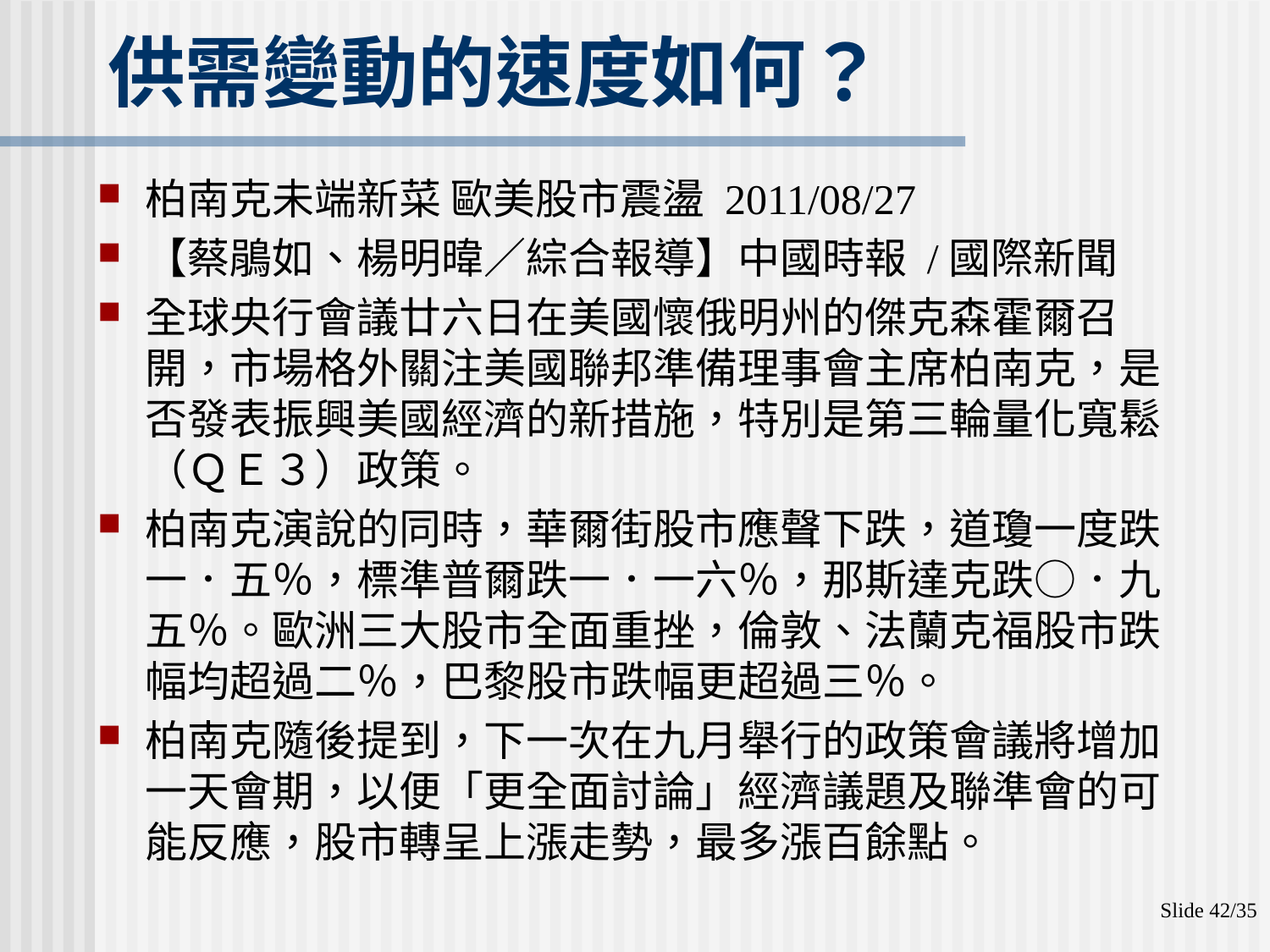

# 供需變動的速度如何？
柏南克未端新菜 歐美股市震盪 2011/08/27
【蔡鵑如、楊明暐／綜合報導】中國時報 /國際新聞
全球央行會議廿六日在美國懷俄明州的傑克森霍爾召開，市場格外關注美國聯邦準備理事會主席柏南克，是否發表振興美國經濟的新措施，特別是第三輪量化寬鬆（ＱＥ３）政策。
柏南克演說的同時，華爾街股市應聲下跌，道瓊一度跌一．五％，標準普爾跌一．一六％，那斯達克跌○．九五％。歐洲三大股市全面重挫，倫敦、法蘭克福股市跌幅均超過二％，巴黎股市跌幅更超過三％。
柏南克隨後提到，下一次在九月舉行的政策會議將增加一天會期，以便「更全面討論」經濟議題及聯準會的可能反應，股市轉呈上漲走勢，最多漲百餘點。
Slide 42/35